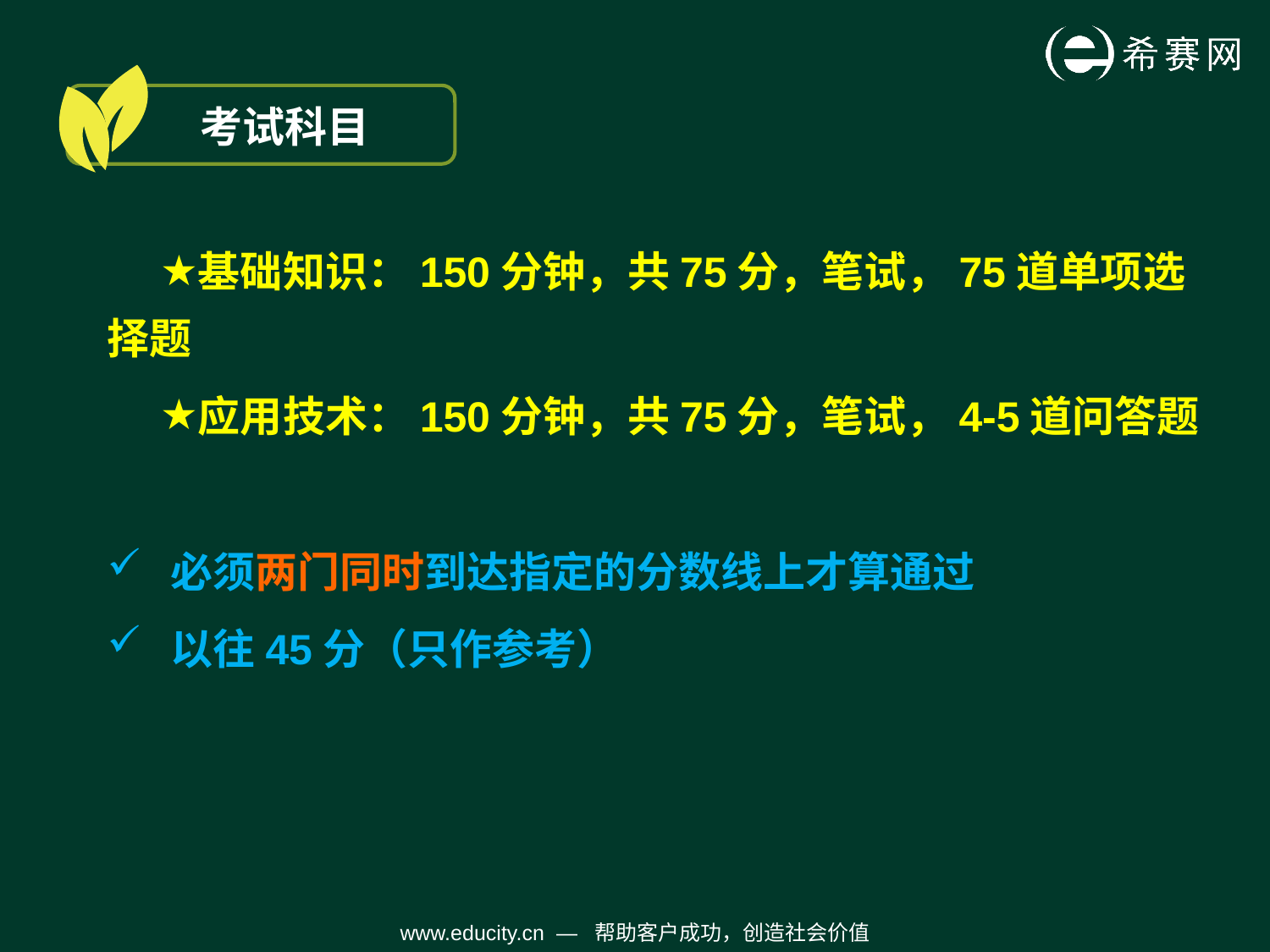

考试科目
基础知识：150分钟，共75分，笔试，75道单项选择题
应用技术：150分钟，共75分，笔试，4-5道问答题

必须两门同时到达指定的分数线上才算通过
以往45分（只作参考）